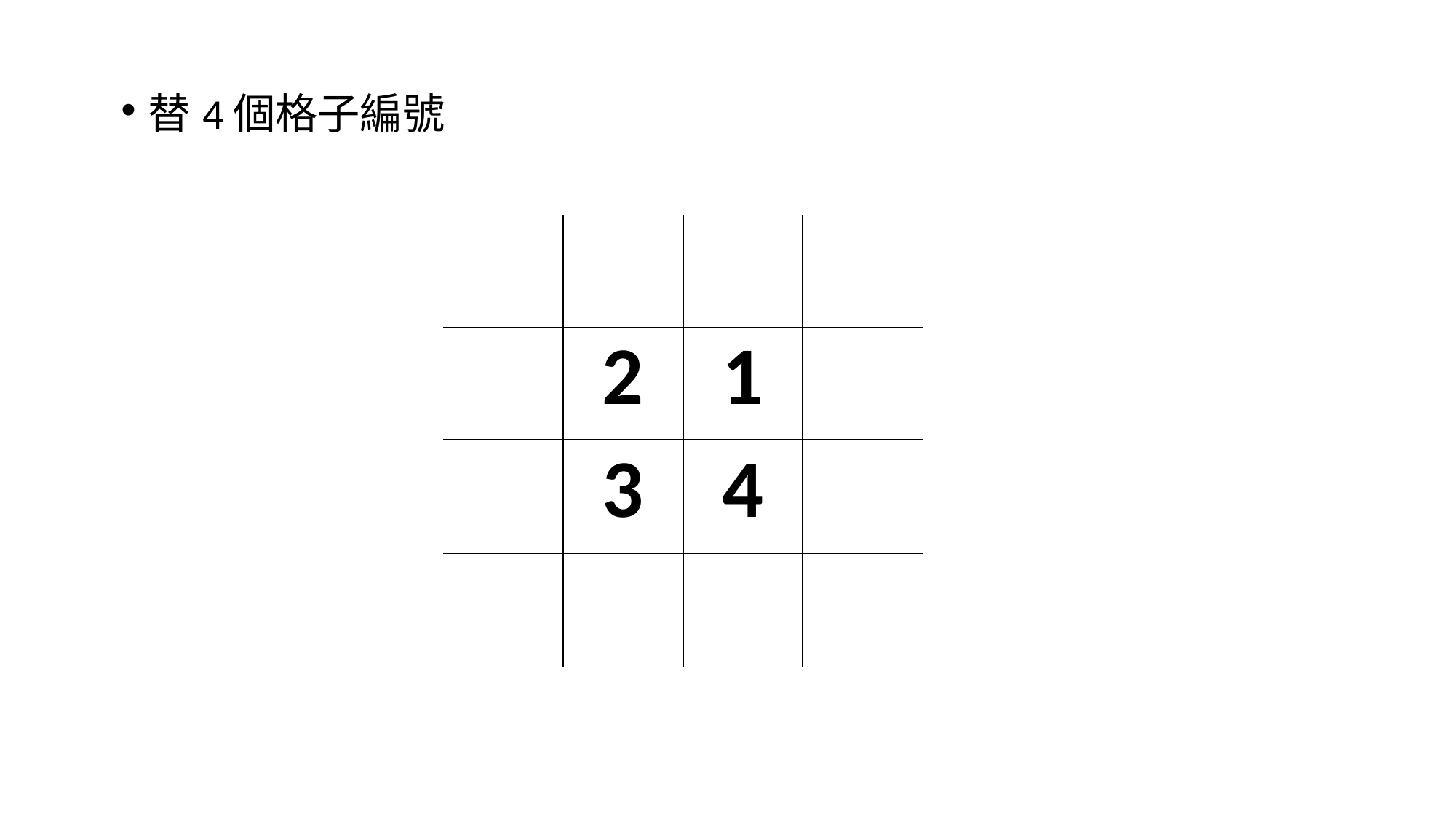

替4個格子編號
|  |  |  |  |
| --- | --- | --- | --- |
|  | 2 | 1 |  |
|  | 3 | 4 |  |
|  |  |  |  |